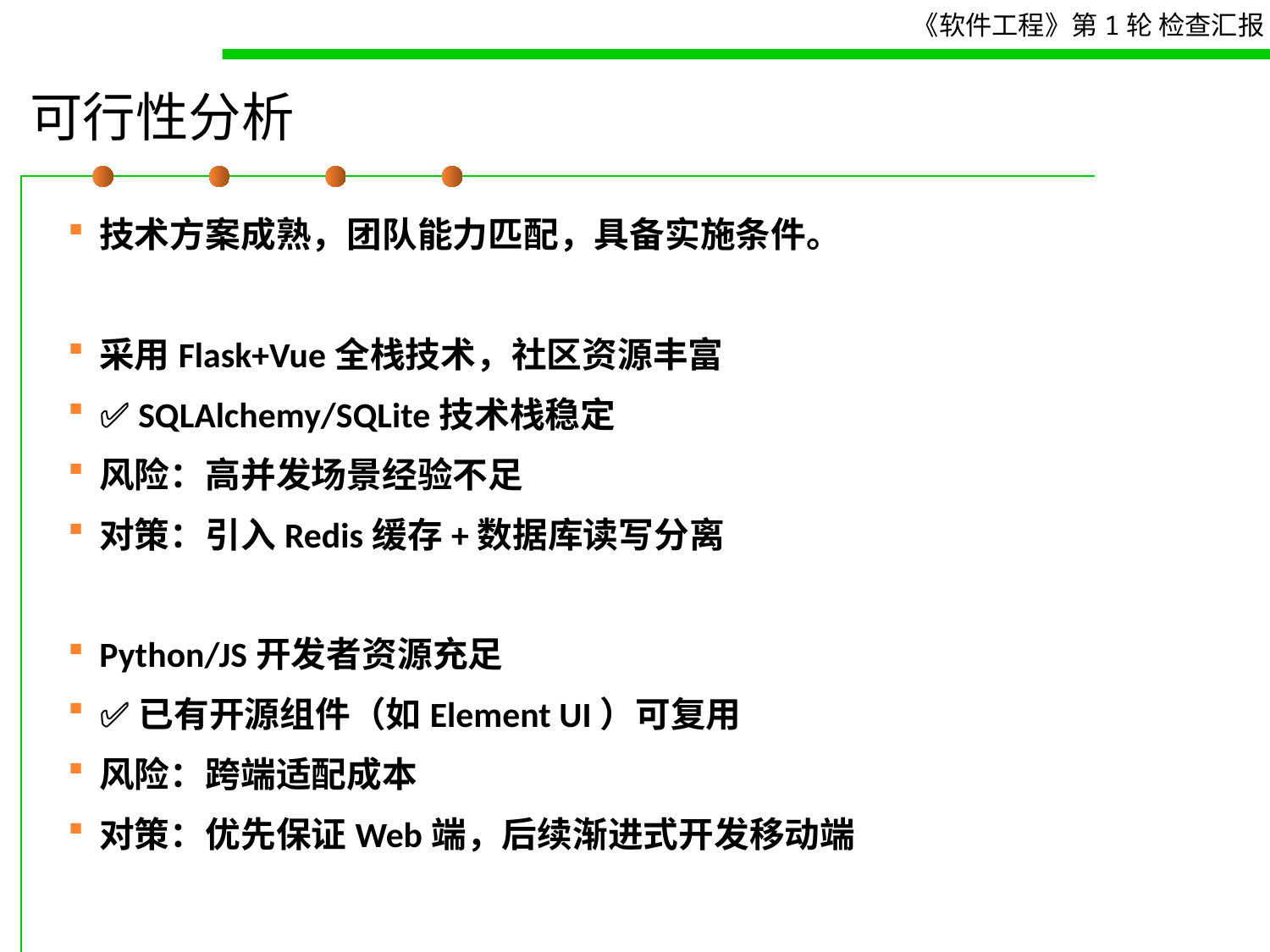

# 可行性分析
技术方案成熟，团队能力匹配，具备实施条件。

采用Flask+Vue全栈技术，社区资源丰富
✅ SQLAlchemy/SQLite技术栈稳定
风险：高并发场景经验不足
对策：引入Redis缓存+数据库读写分离

Python/JS开发者资源充足
✅已有开源组件（如Element UI）可复用
风险：跨端适配成本
对策：优先保证Web端，后续渐进式开发移动端